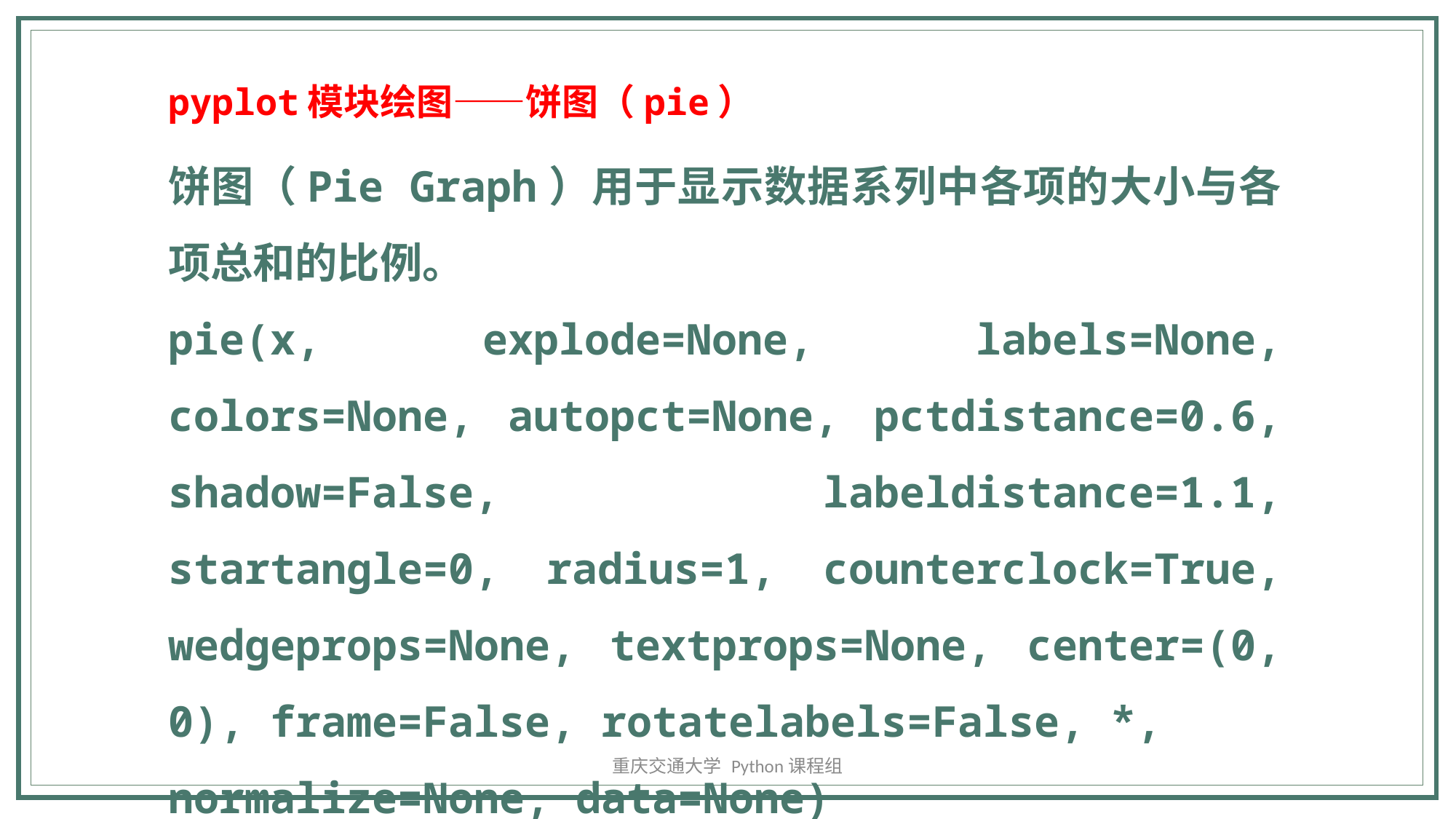

pyplot模块绘图——饼图（pie）
饼图（Pie Graph）用于显示数据系列中各项的大小与各项总和的比例。
pie(x, explode=None, labels=None, colors=None, autopct=None, pctdistance=0.6, shadow=False, labeldistance=1.1, startangle=0, radius=1, counterclock=True, wedgeprops=None, textprops=None, center=(0, 0), frame=False, rotatelabels=False, *,
normalize=None, data=None)
重庆交通大学 Python课程组